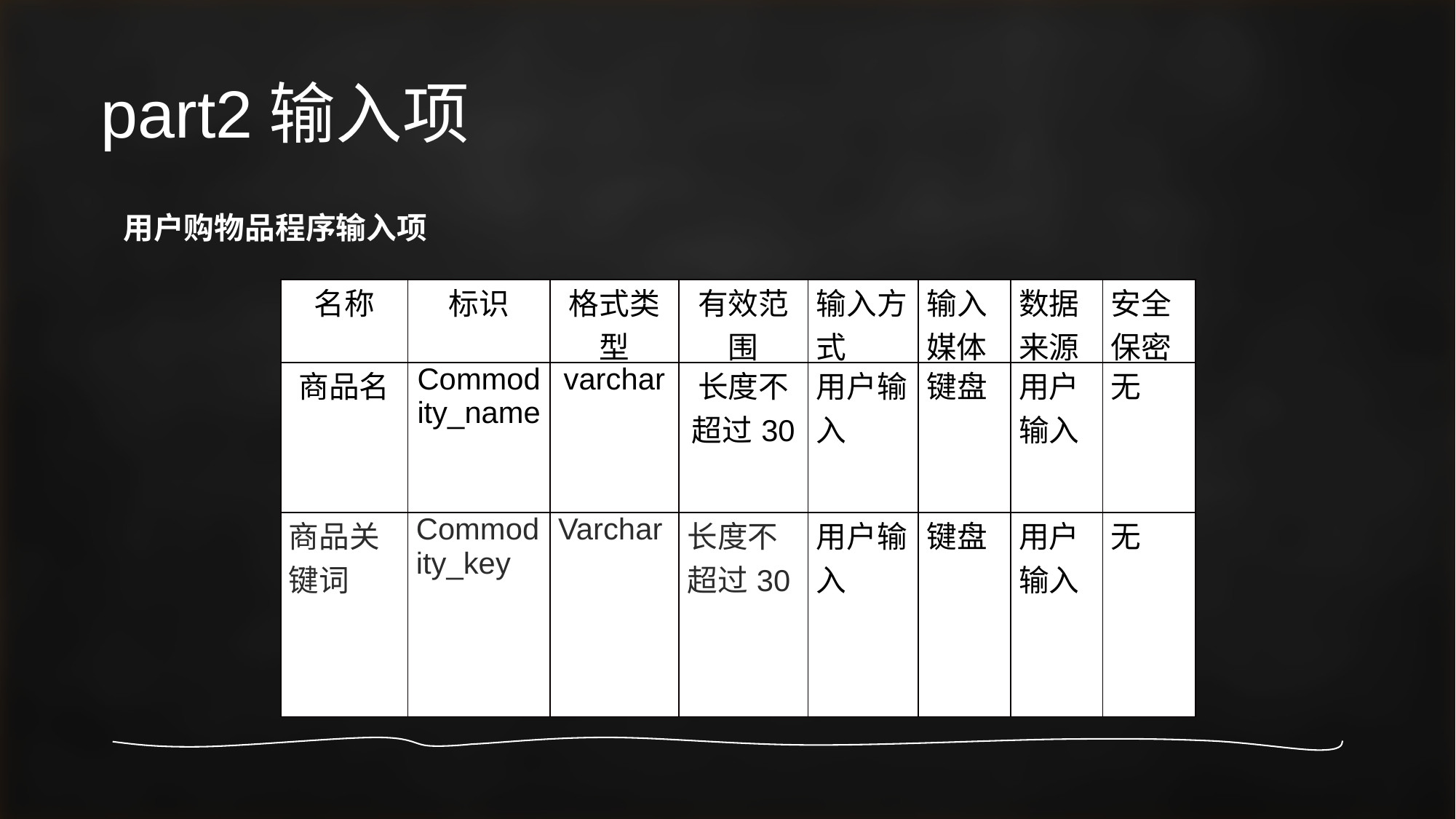

# part2输入项
用户购物品程序输入项
| 名称 | 标识 | 格式类型 | 有效范围 | 输入方式 | 输入媒体 | 数据来源 | 安全保密 |
| --- | --- | --- | --- | --- | --- | --- | --- |
| 商品名 | Commodity\_name | varchar | 长度不超过30 | 用户输入 | 键盘 | 用户输入 | 无 |
| 商品关键词 | Commodity\_key | Varchar | 长度不超过30 | 用户输入 | 键盘 | 用户输入 | 无 |